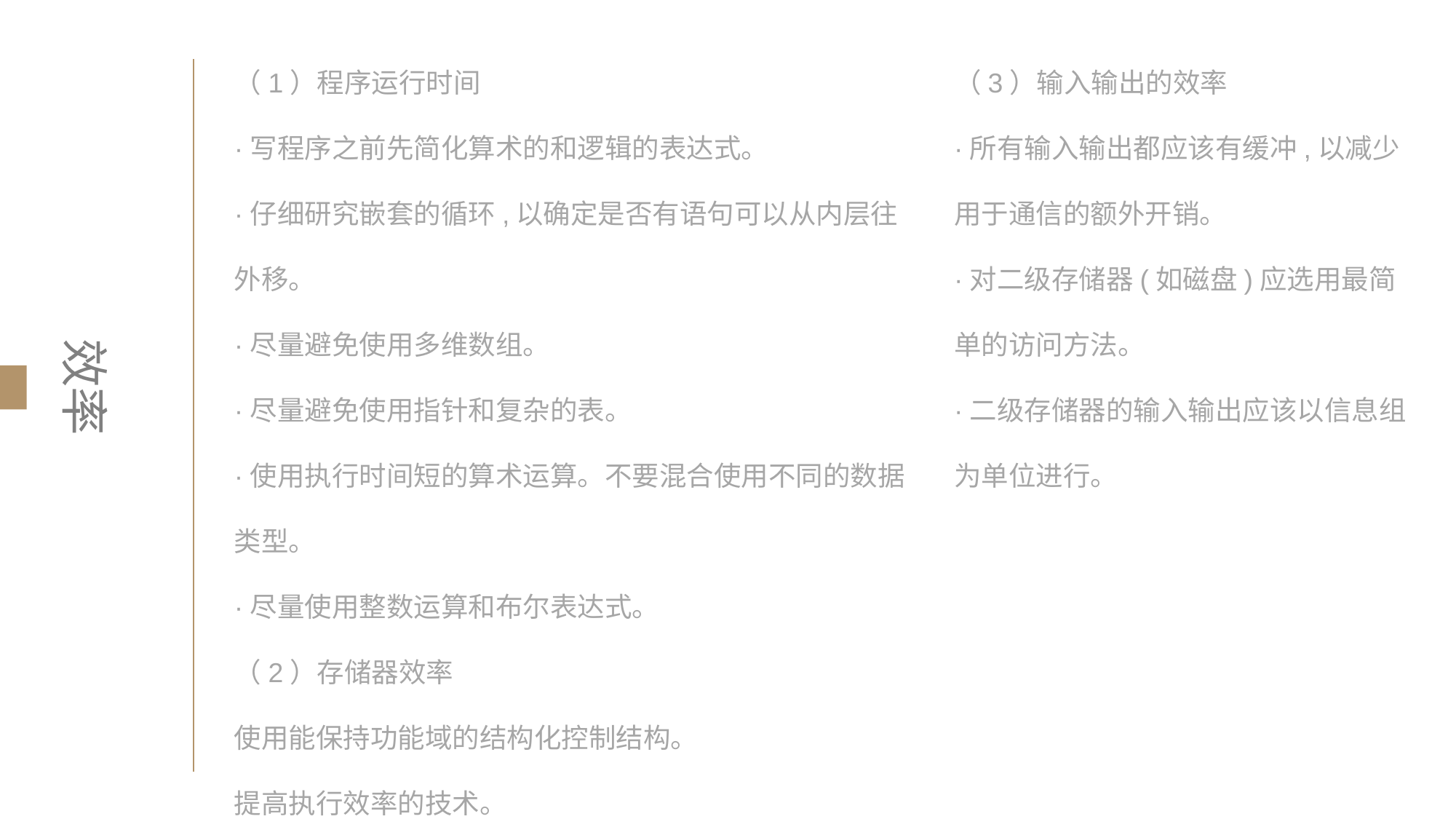

（1）程序运行时间
·写程序之前先简化算术的和逻辑的表达式。
·仔细研究嵌套的循环,以确定是否有语句可以从内层往外移。
·尽量避免使用多维数组。
·尽量避免使用指针和复杂的表。
·使用执行时间短的算术运算。不要混合使用不同的数据类型。
·尽量使用整数运算和布尔表达式。
（2）存储器效率
使用能保持功能域的结构化控制结构。
提高执行效率的技术。
提高存储器效率的关键是“简单”。
（3）输入输出的效率
·所有输入输出都应该有缓冲,以减少用于通信的额外开销。
·对二级存储器(如磁盘)应选用最简单的访问方法。
·二级存储器的输入输出应该以信息组为单位进行。
效率